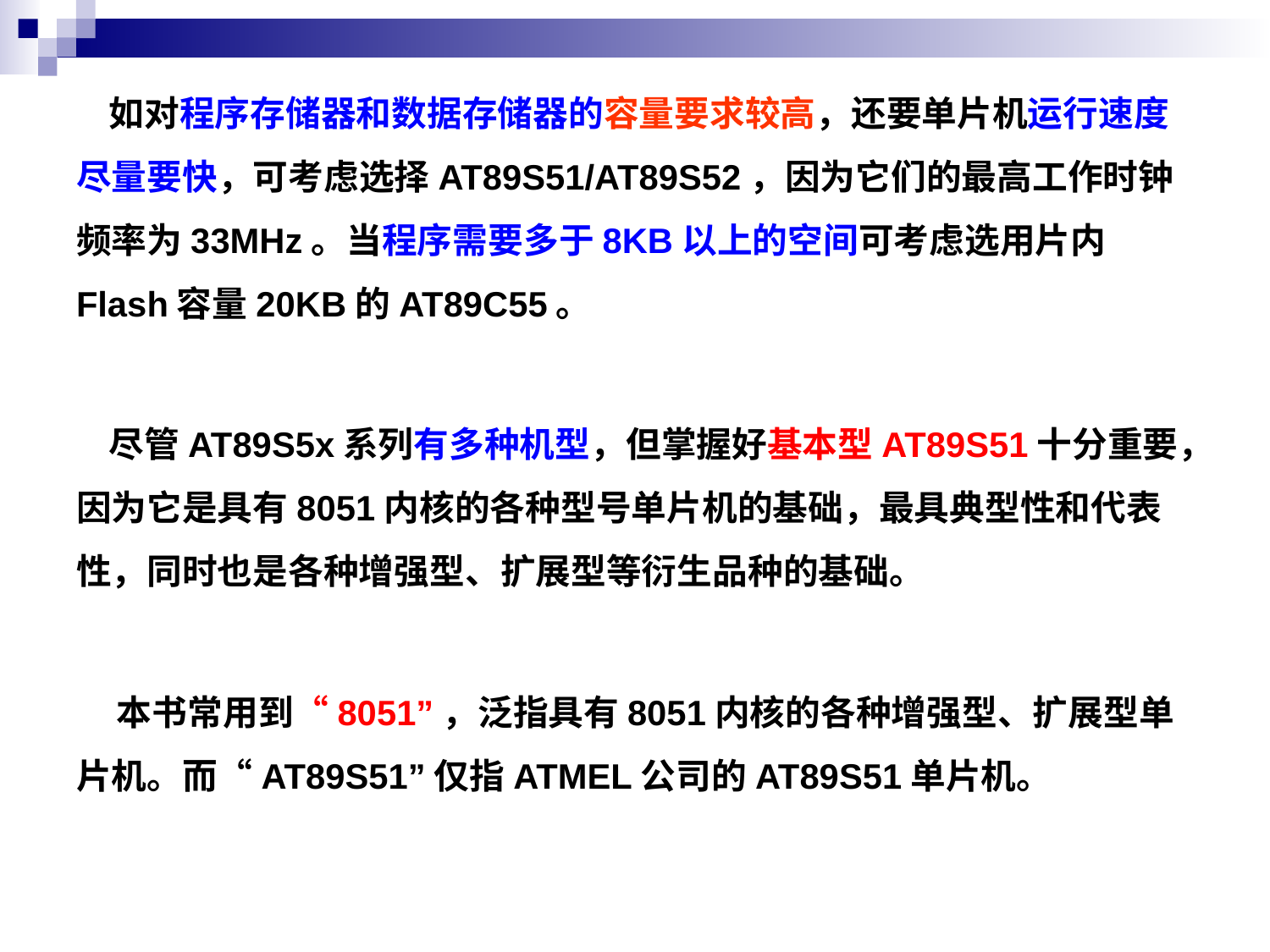

# 如对程序存储器和数据存储器的容量要求较高，还要单片机运行速度尽量要快，可考虑选择AT89S51/AT89S52，因为它们的最高工作时钟频率为33MHz。当程序需要多于8KB以上的空间可考虑选用片内Flash容量20KB的AT89C55。

   尽管AT89S5x系列有多种机型，但掌握好基本型AT89S51十分重要，因为它是具有8051内核的各种型号单片机的基础，最具典型性和代表性，同时也是各种增强型、扩展型等衍生品种的基础。

    本书常用到“8051”，泛指具有8051内核的各种增强型、扩展型单片机。而“AT89S51”仅指ATMEL公司的AT89S51单片机。

30